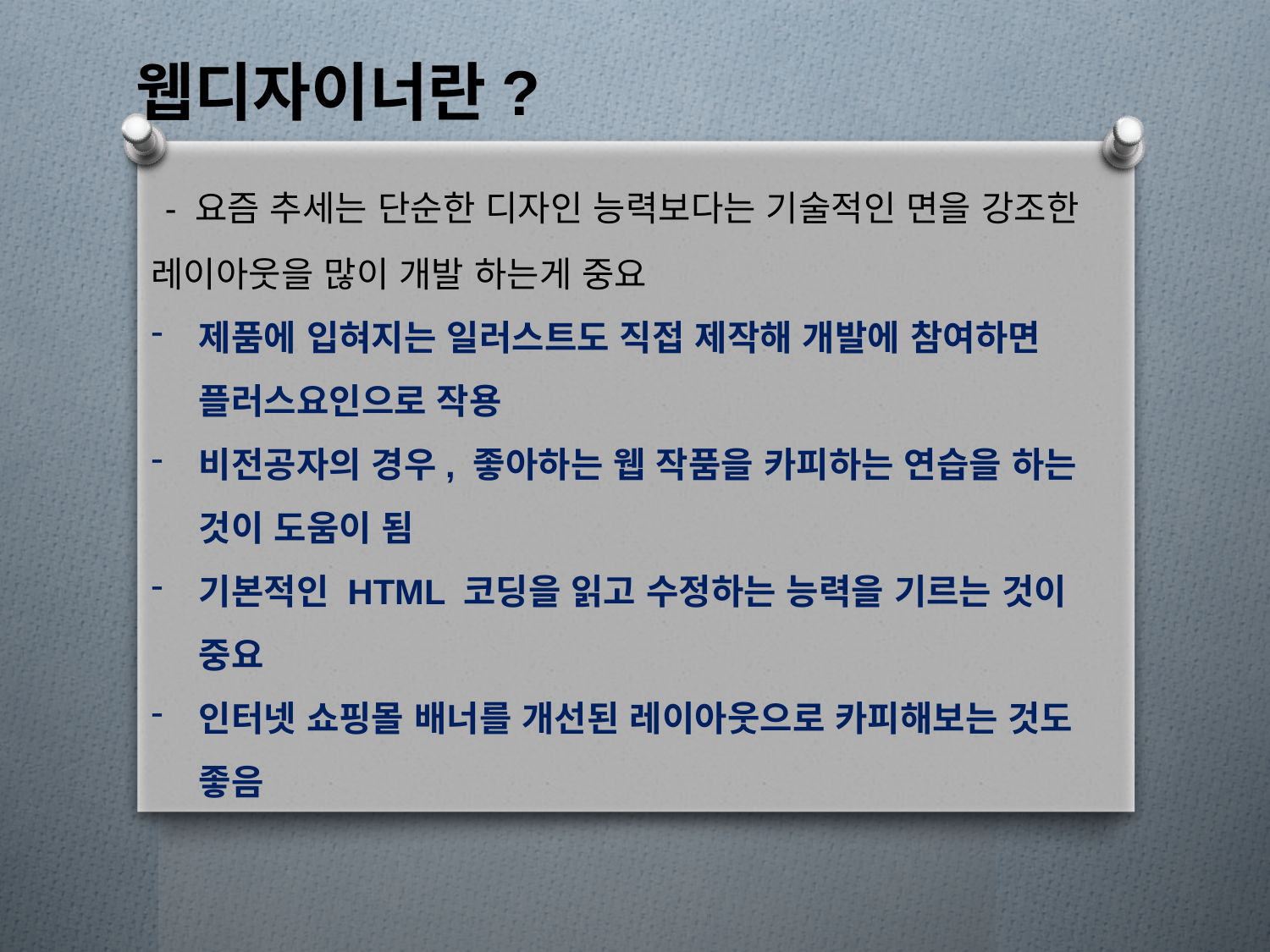

웹디자이너란?
 - 요즘 추세는 단순한 디자인 능력보다는 기술적인 면을 강조한 레이아웃을 많이 개발 하는게 중요
제품에 입혀지는 일러스트도 직접 제작해 개발에 참여하면 플러스요인으로 작용
비전공자의 경우, 좋아하는 웹 작품을 카피하는 연습을 하는 것이 도움이 됨
기본적인 HTML 코딩을 읽고 수정하는 능력을 기르는 것이 중요
인터넷 쇼핑몰 배너를 개선된 레이아웃으로 카피해보는 것도 좋음